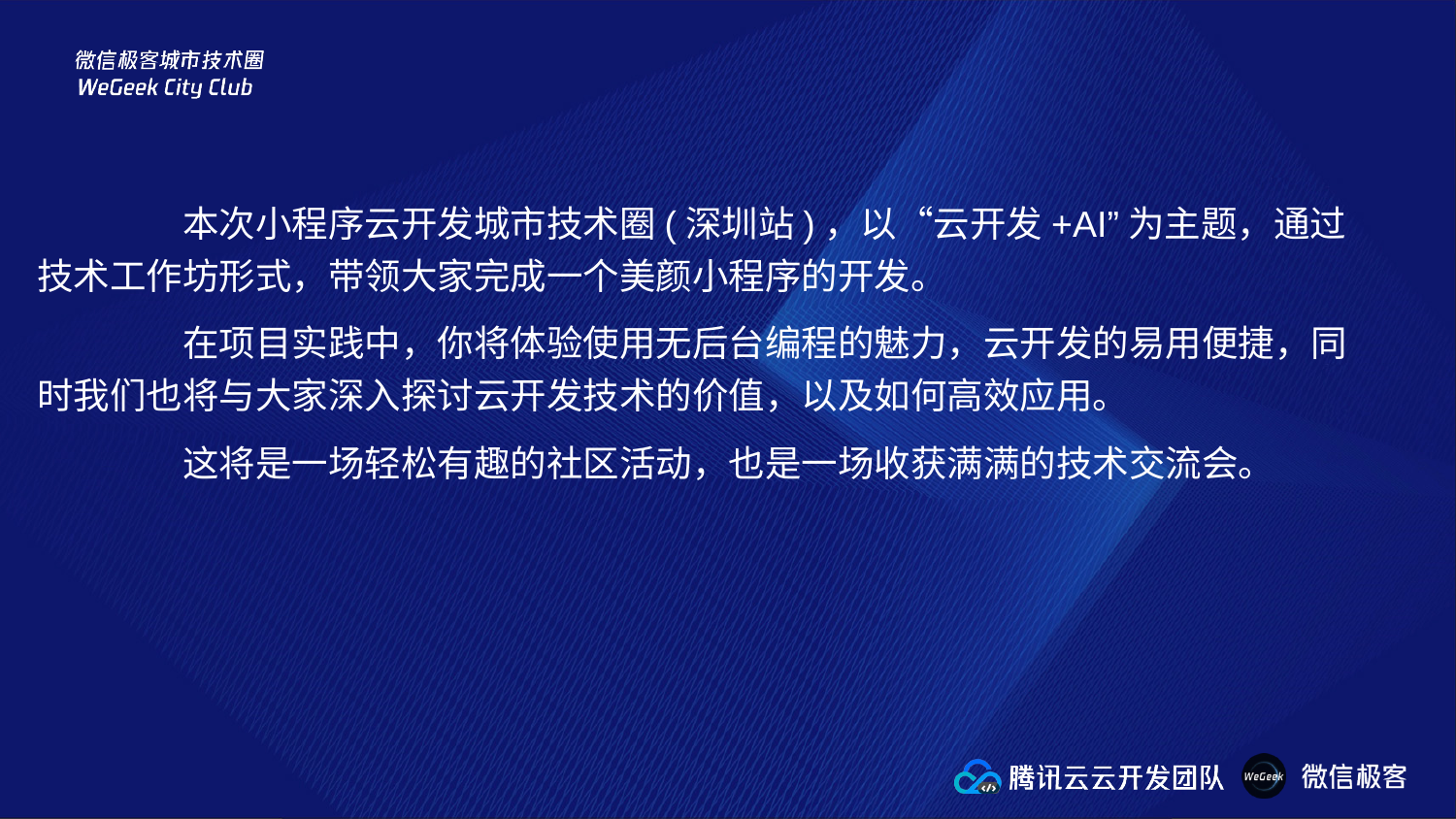

本次小程序云开发城市技术圈(深圳站)，以“云开发+AI”为主题，通过技术工作坊形式，带领大家完成一个美颜小程序的开发。
	在项目实践中，你将体验使用无后台编程的魅力，云开发的易用便捷，同时我们也将与大家深入探讨云开发技术的价值，以及如何高效应用。
	这将是一场轻松有趣的社区活动，也是一场收获满满的技术交流会。